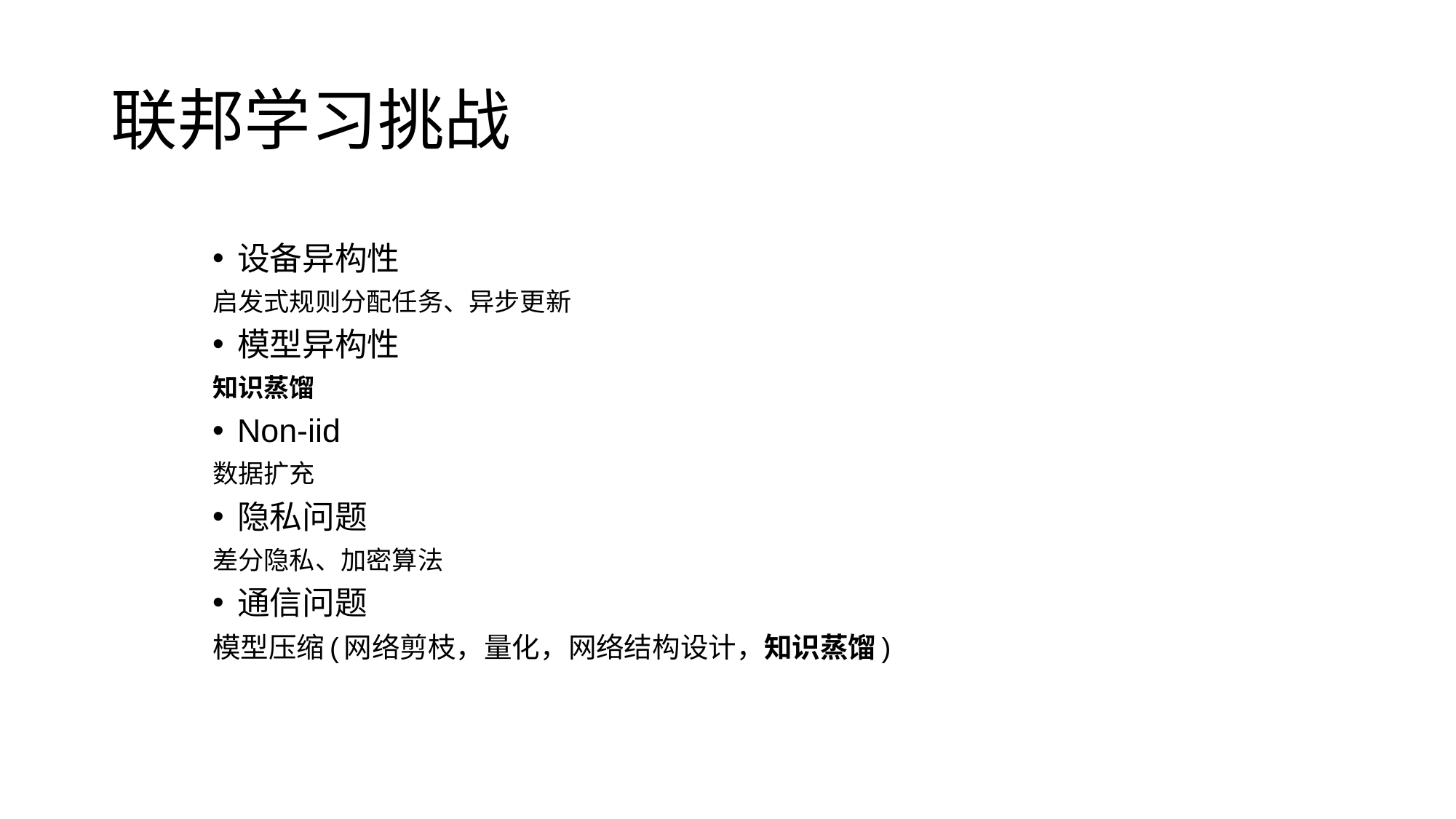

# 联邦学习挑战
设备异构性
启发式规则分配任务、异步更新
模型异构性
知识蒸馏
Non-iid
数据扩充
隐私问题
差分隐私、加密算法
通信问题
模型压缩(网络剪枝，量化，网络结构设计，知识蒸馏)